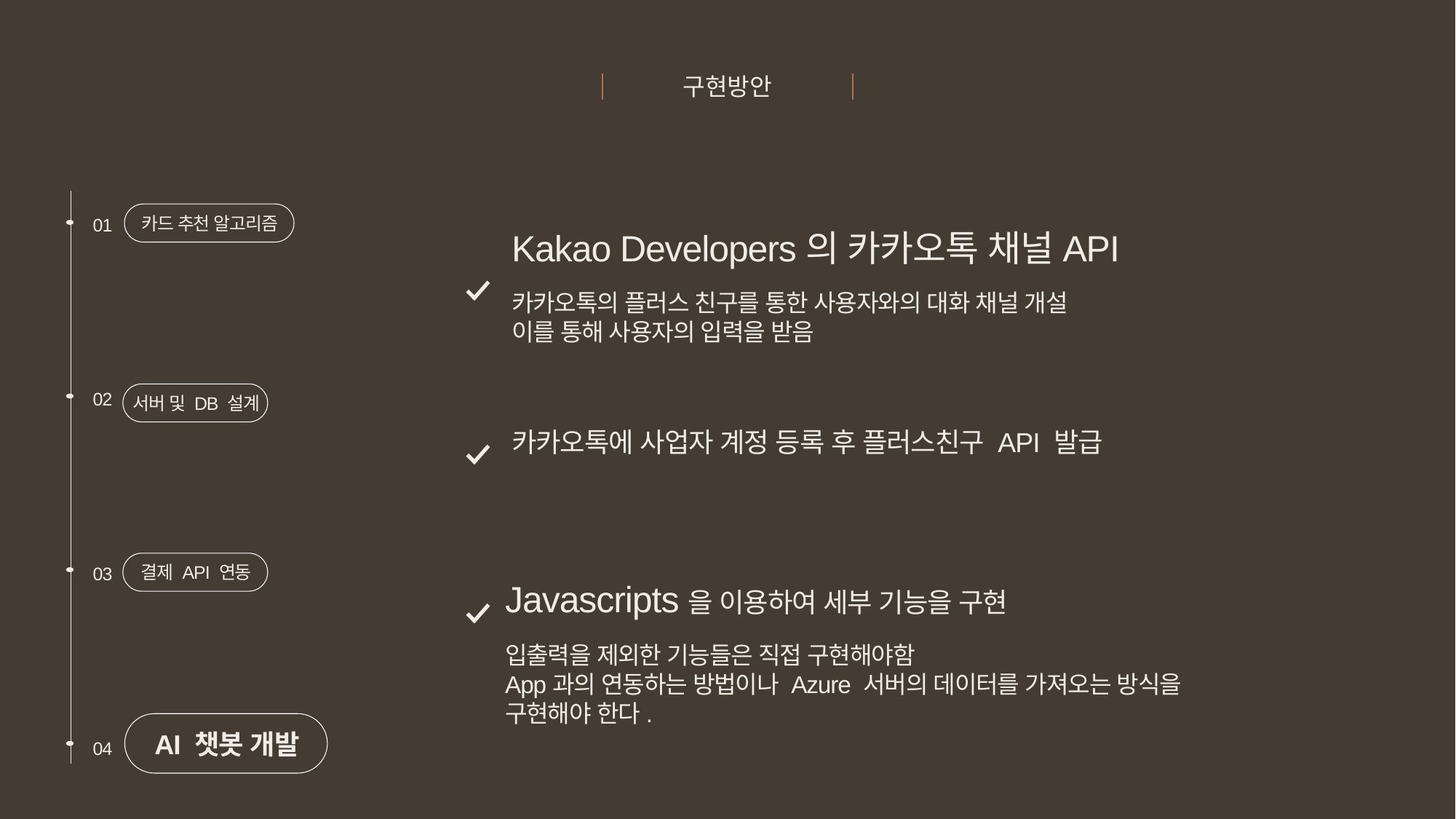

구현방안
01

카드 추천 알고리즘
Kakao Developers의 카카오톡 채널API

카카오톡의 플러스 친구를 통한 사용자와의 대화 채널 개설
이를 통해 사용자의 입력을 받음
02

서버 및 DB 설계
카카오톡에 사업자 계정 등록 후 플러스친구 API 발급

03

결제 API 연동
Javascripts을 이용하여 세부 기능을 구현

입출력을 제외한 기능들은 직접 구현해야함
App과의 연동하는 방법이나 Azure 서버의 데이터를 가져오는 방식을 구현해야 한다.

AI 챗봇 개발
04